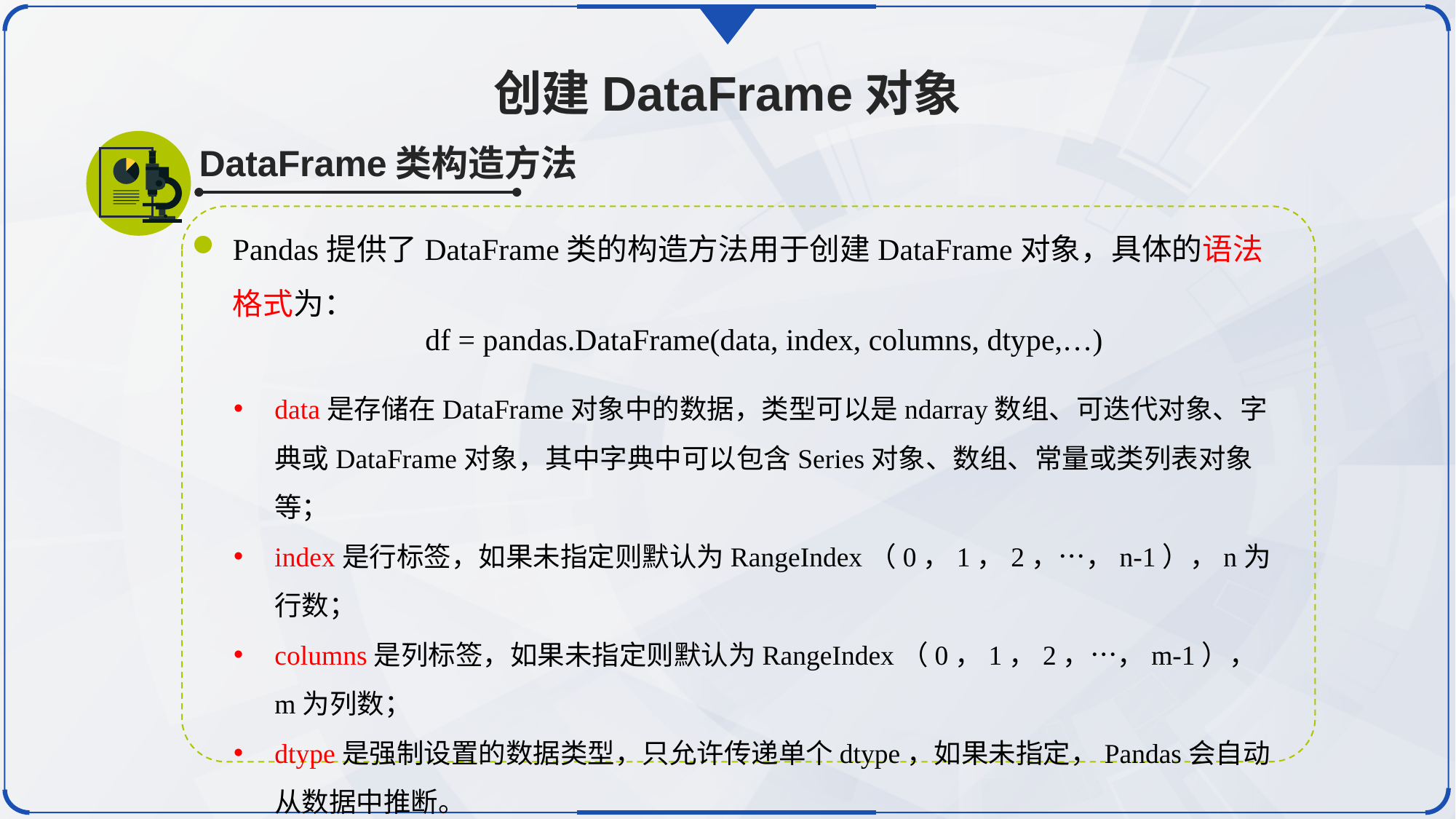

创建DataFrame对象

DataFrame类构造方法

Pandas提供了DataFrame类的构造方法用于创建DataFrame对象，具体的语法格式为：

df = pandas.DataFrame(data, index, columns, dtype,…)

data是存储在DataFrame对象中的数据，类型可以是ndarray数组、可迭代对象、字典或DataFrame对象，其中字典中可以包含Series对象、数组、常量或类列表对象等；
index是行标签，如果未指定则默认为RangeIndex（0，1，2，…，n-1），n为行数；
columns是列标签，如果未指定则默认为RangeIndex（0，1，2，…，m-1），m为列数；
dtype是强制设置的数据类型，只允许传递单个dtype，如果未指定，Pandas会自动从数据中推断。